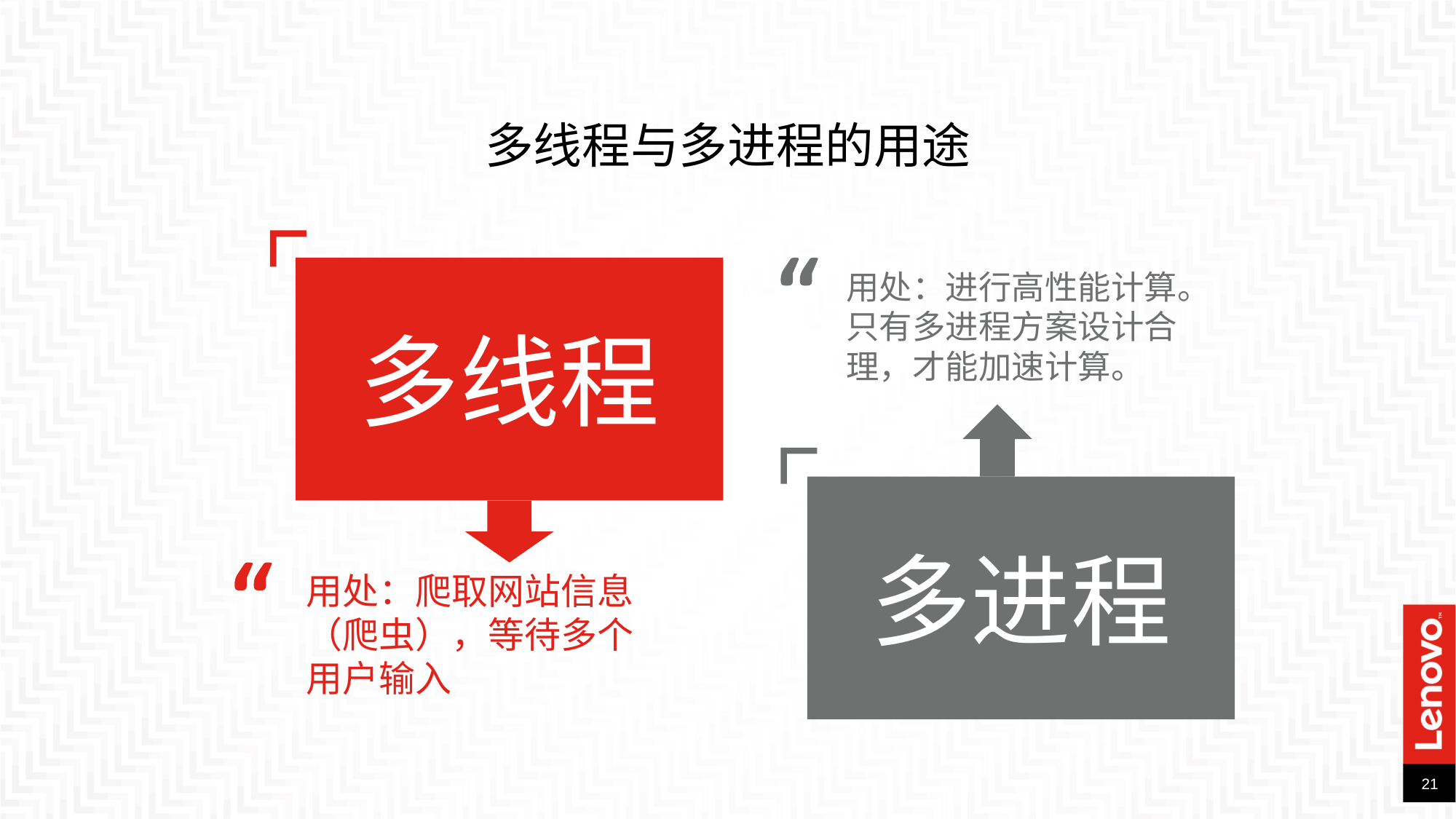

多线程与多进程的用途

用处：进行高性能计算。只有多进程方案设计合理，才能加速计算。

多线程

多进程

用处：爬取网站信息（爬虫），等待多个用户输入